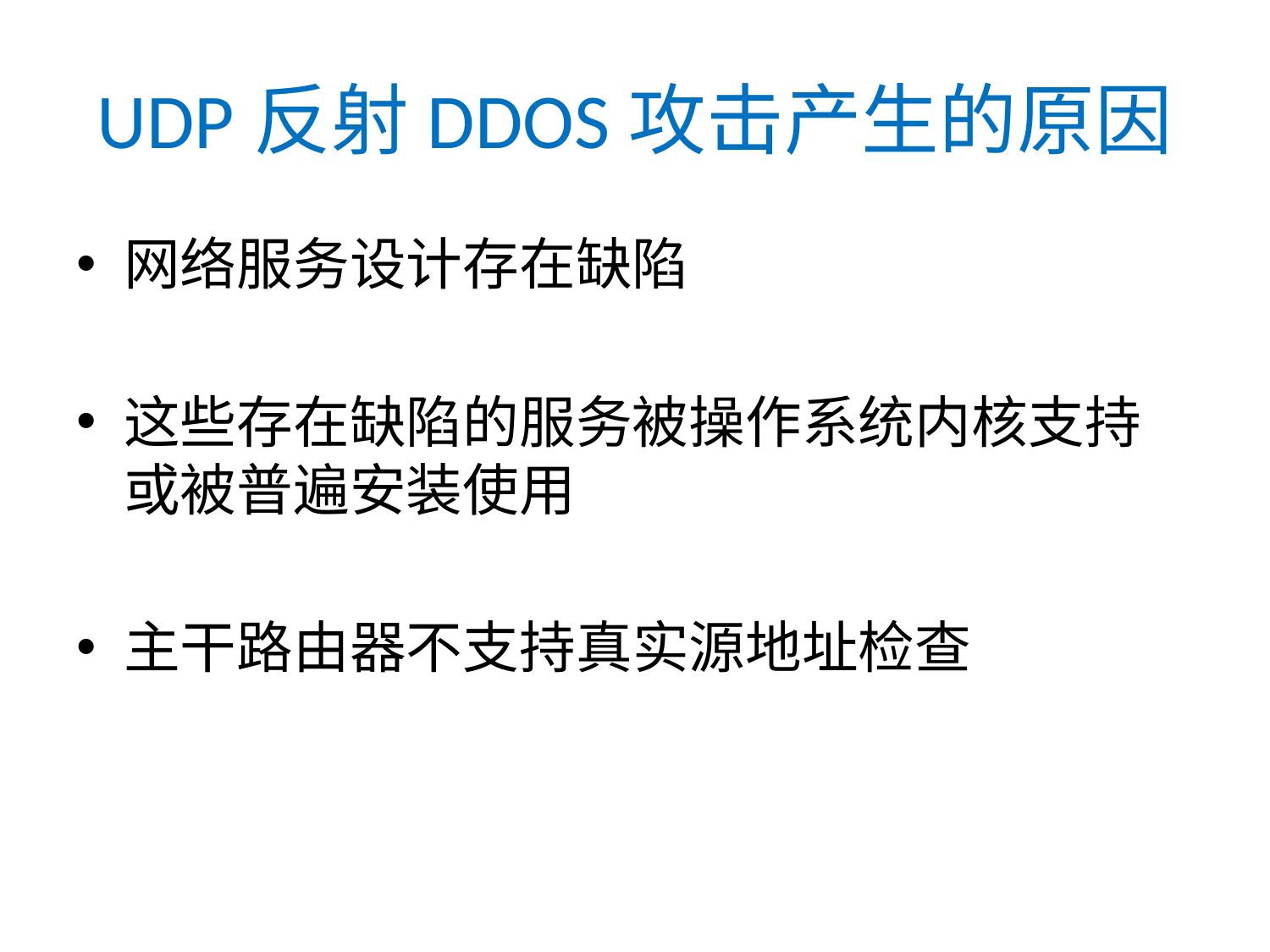

# UDP反射DDOS攻击产生的原因
网络服务设计存在缺陷

这些存在缺陷的服务被操作系统内核支持或被普遍安装使用

主干路由器不支持真实源地址检查